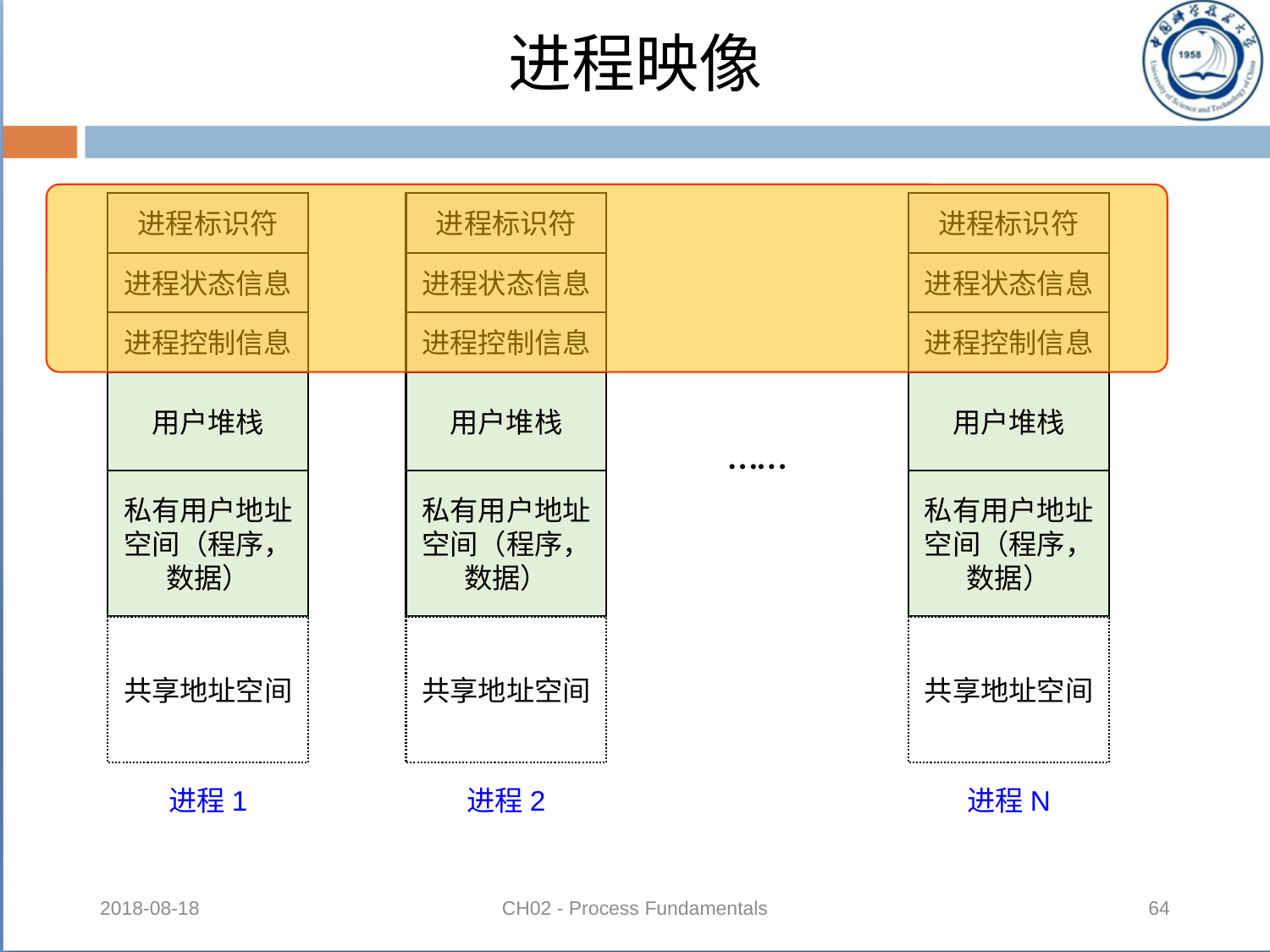

# 进程映像

进程标识符
进程状态信息
进程控制信息
用户堆栈
私有用户地址空间（程序，数据）
共享地址空间
进程标识符
进程状态信息
进程控制信息
用户堆栈
私有用户地址空间（程序，数据）
共享地址空间
进程标识符
进程状态信息
进程控制信息
用户堆栈
私有用户地址空间（程序，数据）
共享地址空间
……
进程2
进程1
进程N
2018-08-18
CH02 - Process Fundamentals
64